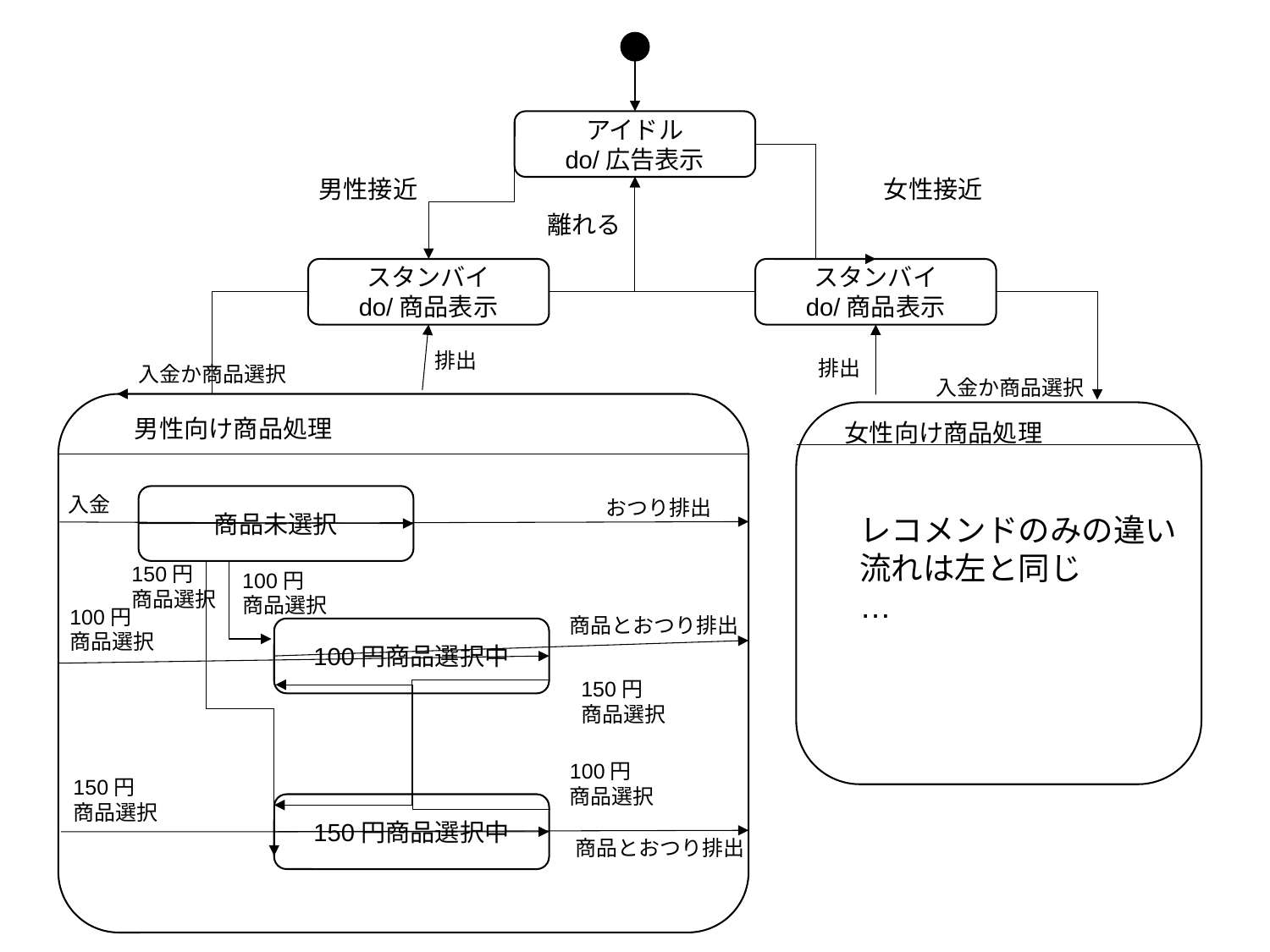

アイドル
do/広告表示
女性接近
男性接近
スタンバイ
do/商品表示
スタンバイ
do/商品表示
離れる
排出
排出
入金か商品選択
入金か商品選択

女性向け商品処理
男性向け商品処理
入金
商品未選択
おつり排出
レコメンドのみの違い
流れは左と同じ
…
150円
商品選択
100円
商品選択
100円
商品選択
商品とおつり排出
100円商品選択中
150円
商品選択
100円
商品選択
150円
商品選択
150円商品選択中
商品とおつり排出